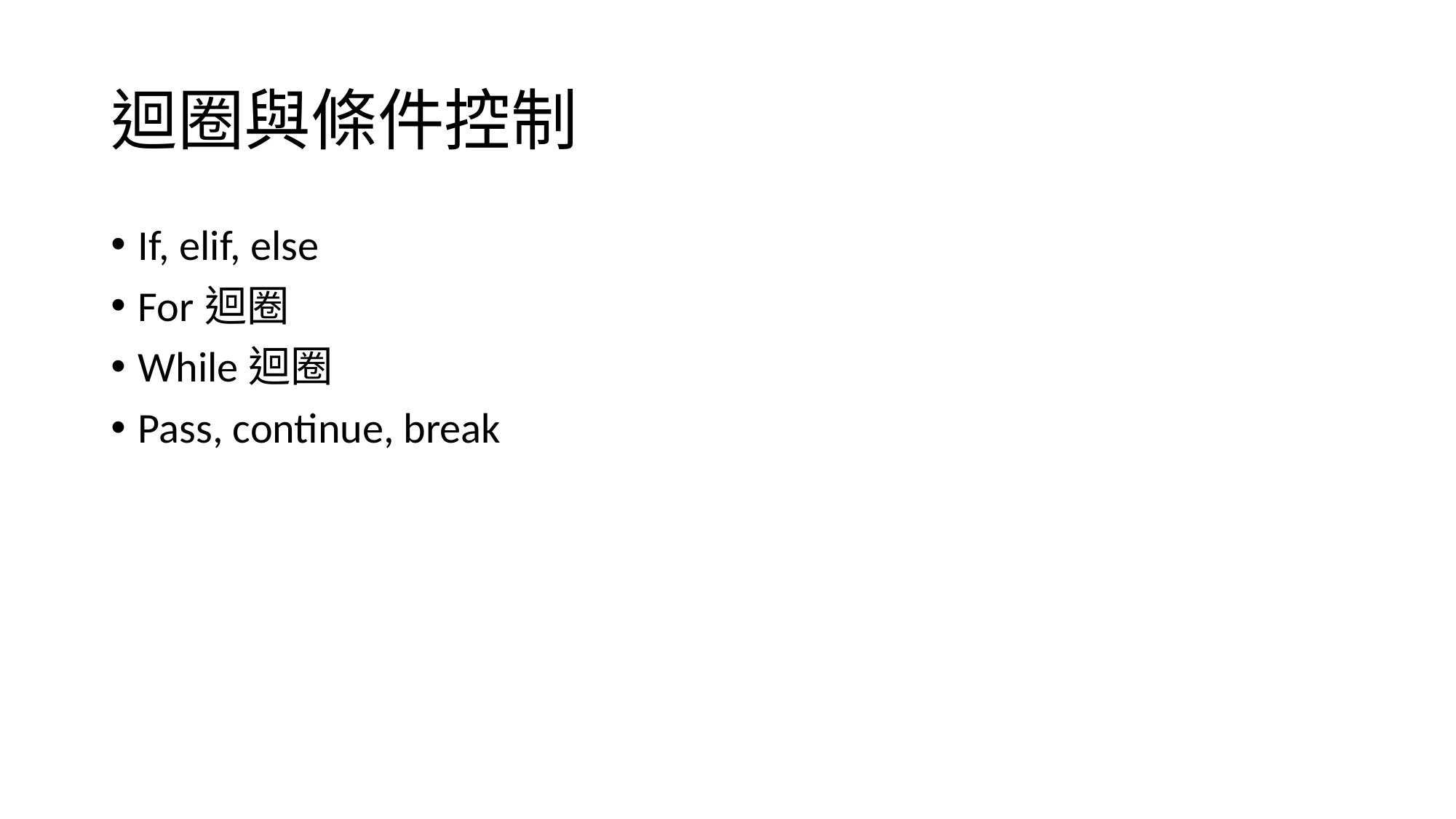

# 迴圈與條件控制
If, elif, else
For迴圈
While迴圈
Pass, continue, break